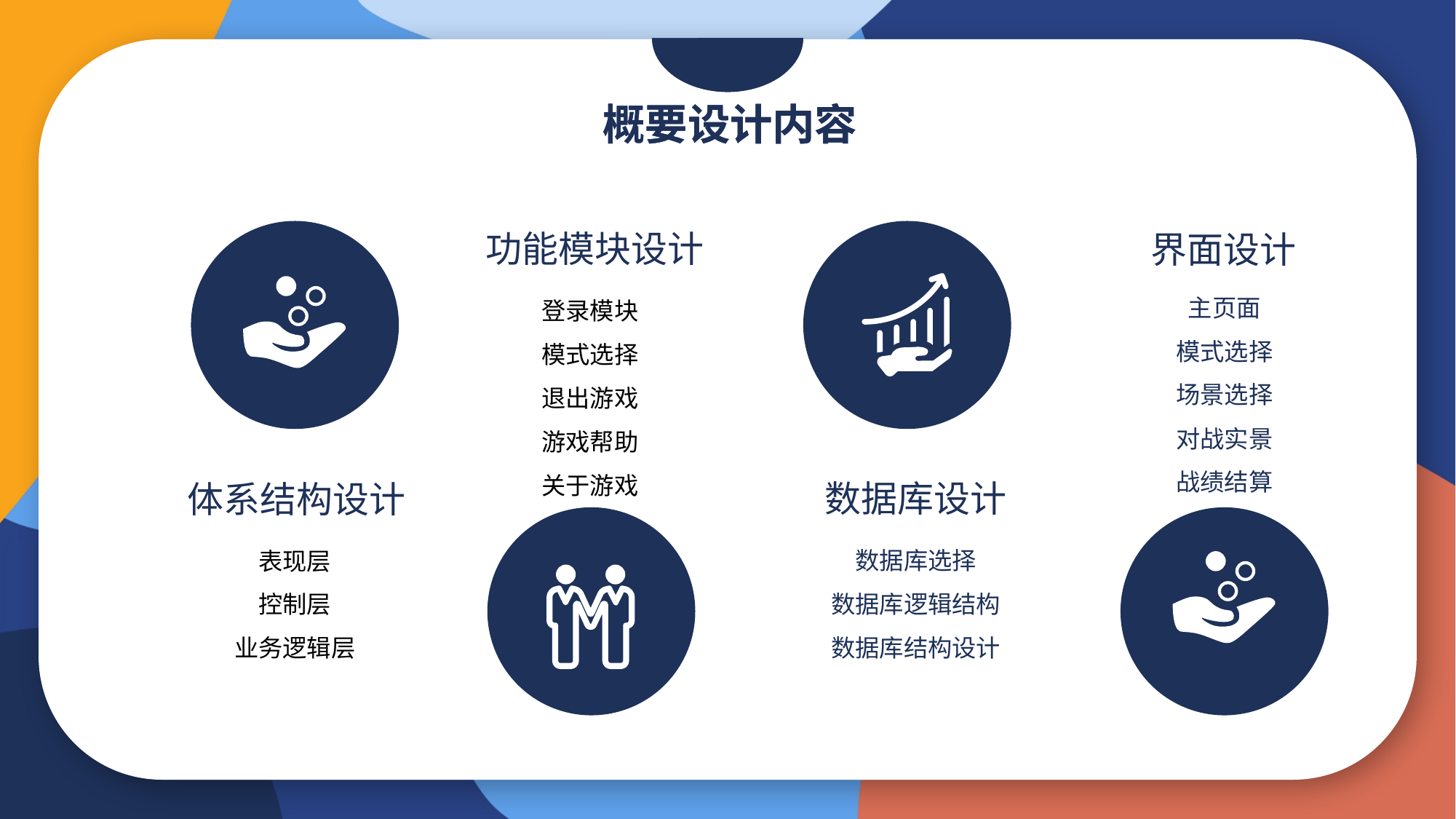

概要设计内容

概要设计内容

功能模块设计

界面设计

主页面
模式选择
场景选择
对战实景
战绩结算

登录模块
模式选择
退出游戏
游戏帮助
关于游戏

数据库设计
体系结构设计

数据库选择
数据库逻辑结构
数据库结构设计
表现层
控制层
业务逻辑层